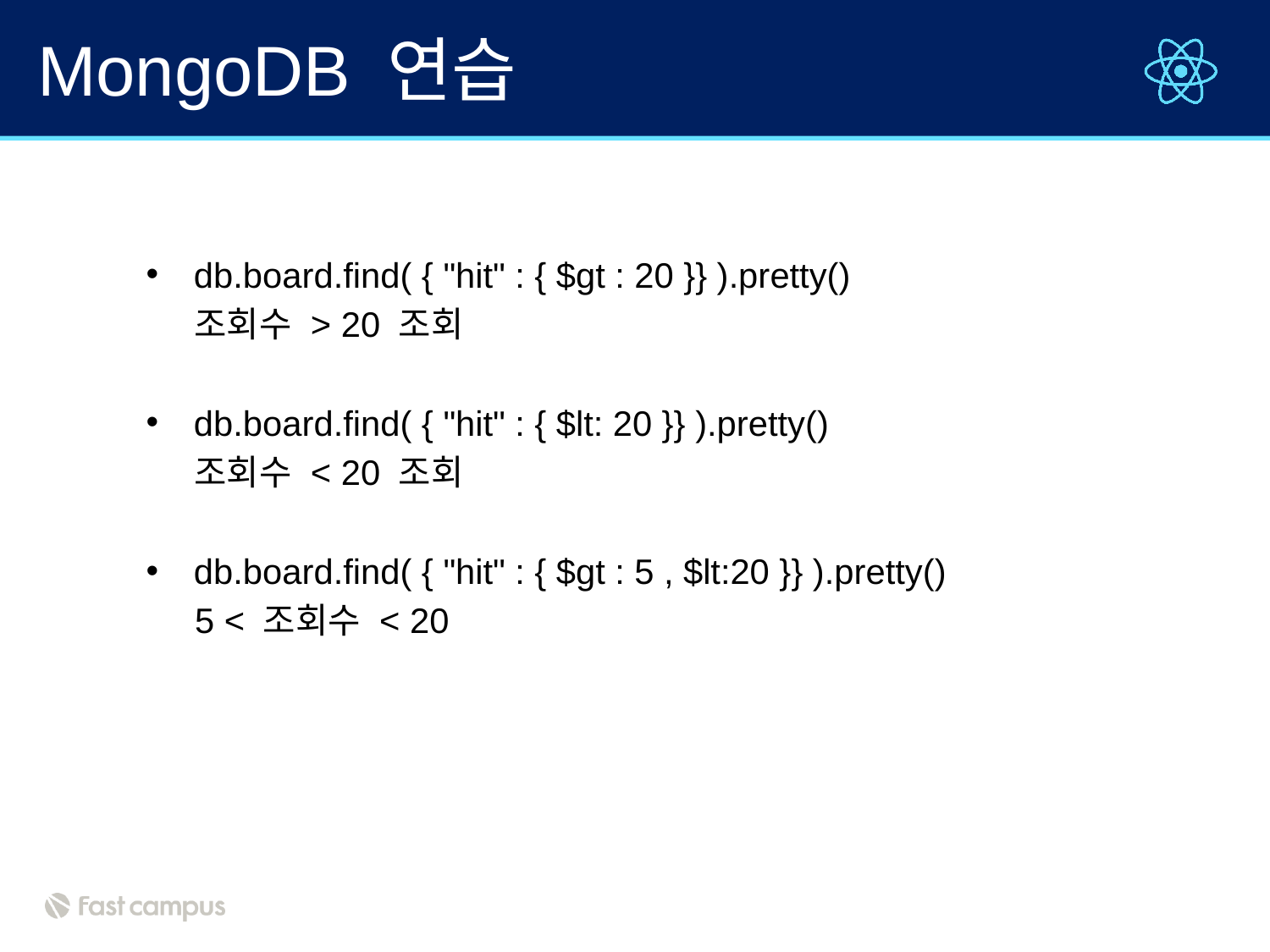

# MongoDB 연습
db.board.find( { "hit" : { $gt : 20 }} ).pretty()
    조회수 > 20 조회

db.board.find( { "hit" : { $lt: 20 }} ).pretty()
    조회수 < 20 조회

db.board.find( { "hit" : { $gt : 5 , $lt:20 }} ).pretty()
     5 < 조회수 < 20